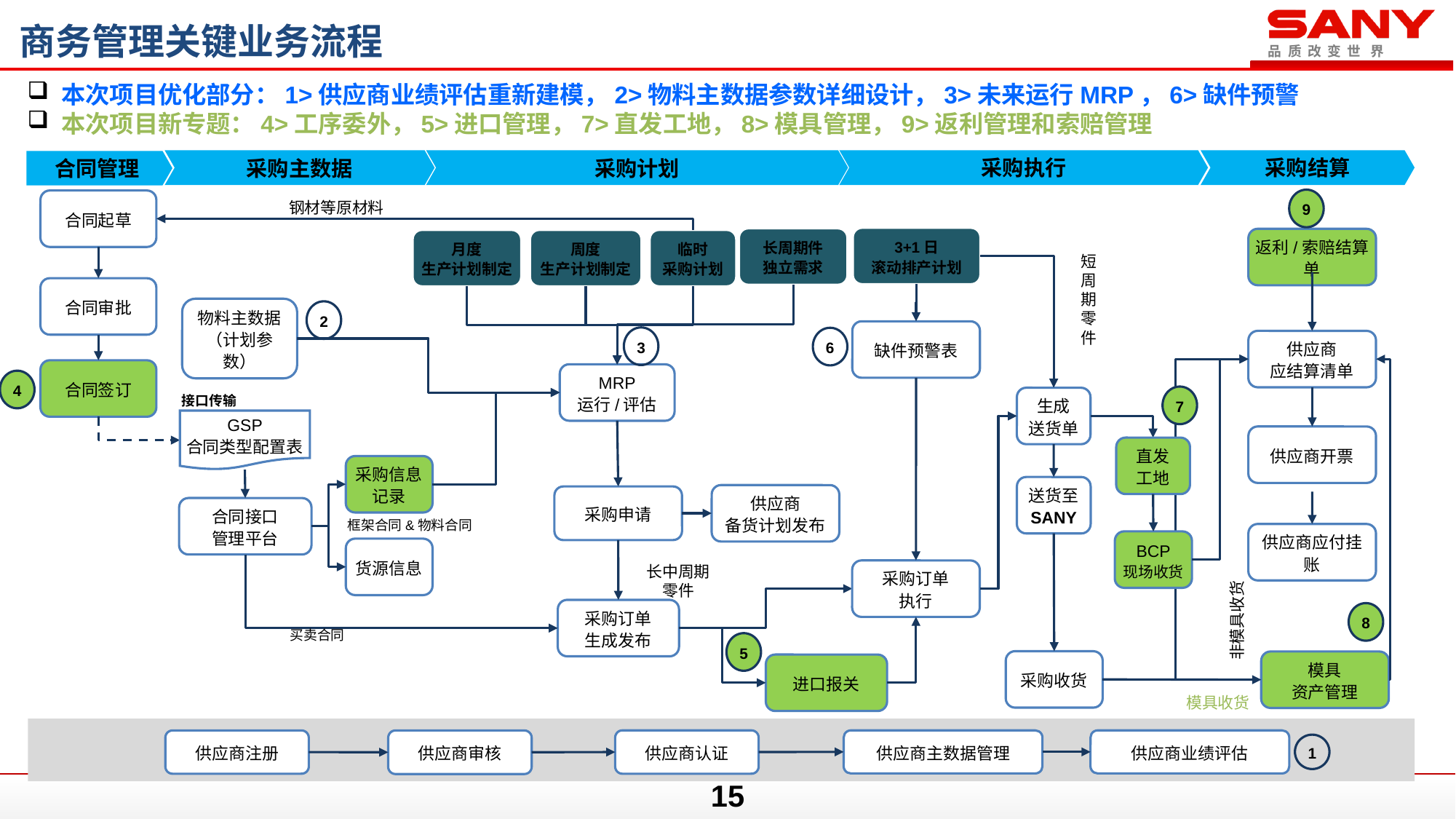

# 商务管理关键业务流程
本次项目优化部分：1>供应商业绩评估重新建模，2>物料主数据参数详细设计，3>未来运行MRP，6>缺件预警
本次项目新专题：4>工序委外，5>进口管理，7>直发工地，8>模具管理，9>返利管理和索赔管理
采购结算
采购执行
采购计划
采购主数据
合同管理
9
合同起草
钢材等原材料
3+1日
滚动排产计划
长周期件
独立需求
返利/索赔结算单
月度
生产计划制定
周度
生产计划制定
临时
采购计划
短周期零件
合同审批
物料主数据
（计划参数）
2
缺件预警表
3
6
供应商
应结算清单
合同签订
MRP
运行/评估
4
7
接口传输
生成
送货单
GSP
合同类型配置表
供应商开票
直发
工地
采购信息记录
送货至
SANY
供应商
备货计划发布
采购申请
合同接口
管理平台
框架合同&物料合同
供应商应付挂账
BCP
现场收货
货源信息
长中周期
零件
采购订单
执行
非模具收货
采购订单
生成发布
8
买卖合同
5
采购收货
模具
资产管理
进口报关
模具收货

供应商认证
供应商主数据管理
供应商业绩评估
供应商注册
供应商审核
1